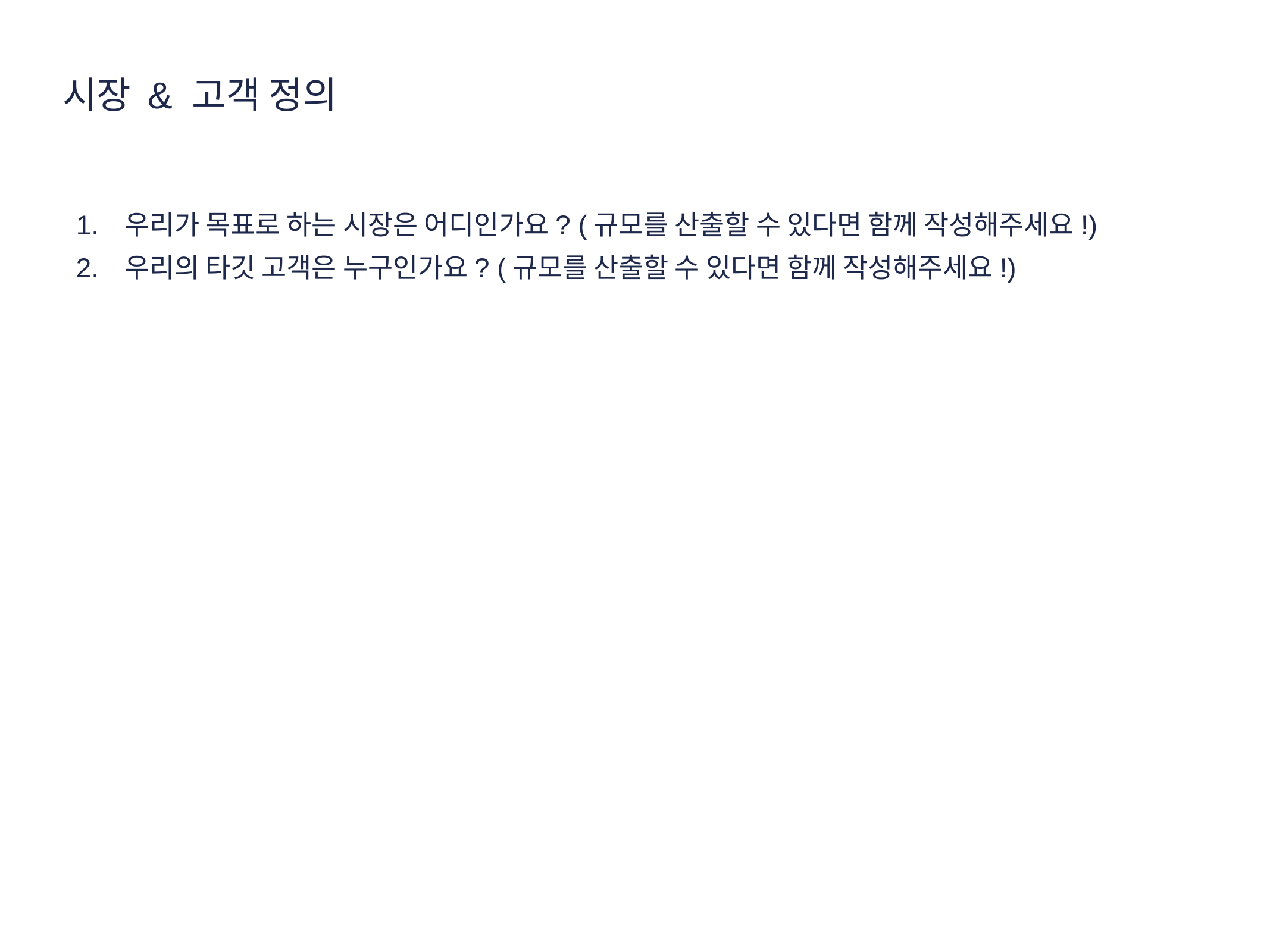

시장 & 고객 정의
우리가 목표로 하는 시장은 어디인가요? (규모를 산출할 수 있다면 함께 작성해주세요!)
우리의 타깃 고객은 누구인가요? (규모를 산출할 수 있다면 함께 작성해주세요!)